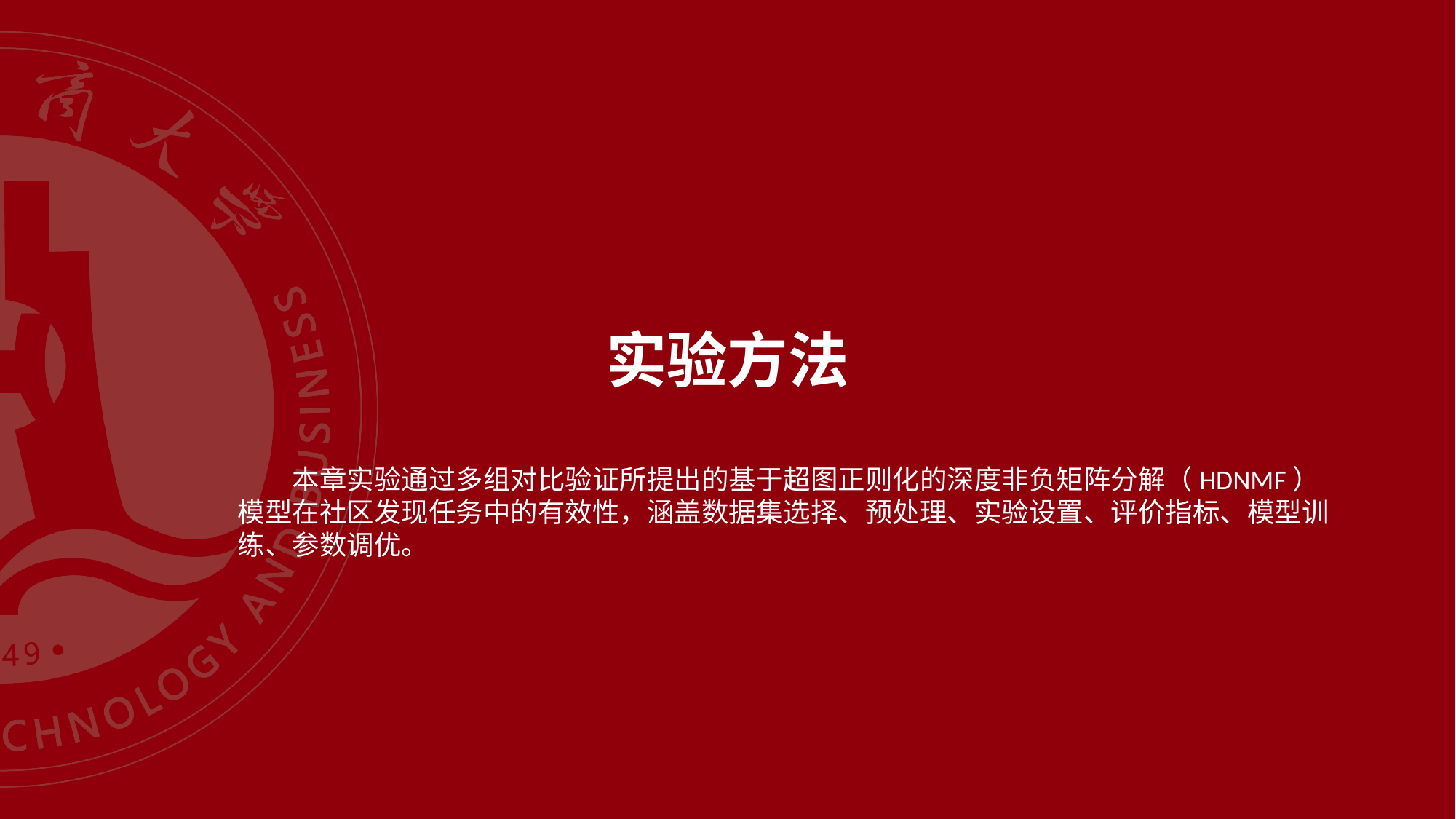

# 实验方法
本章实验通过多组对比验证所提出的基于超图正则化的深度非负矩阵分解（HDNMF）模型在社区发现任务中的有效性，涵盖数据集选择、预处理、实验设置、评价指标、模型训练、参数调优。